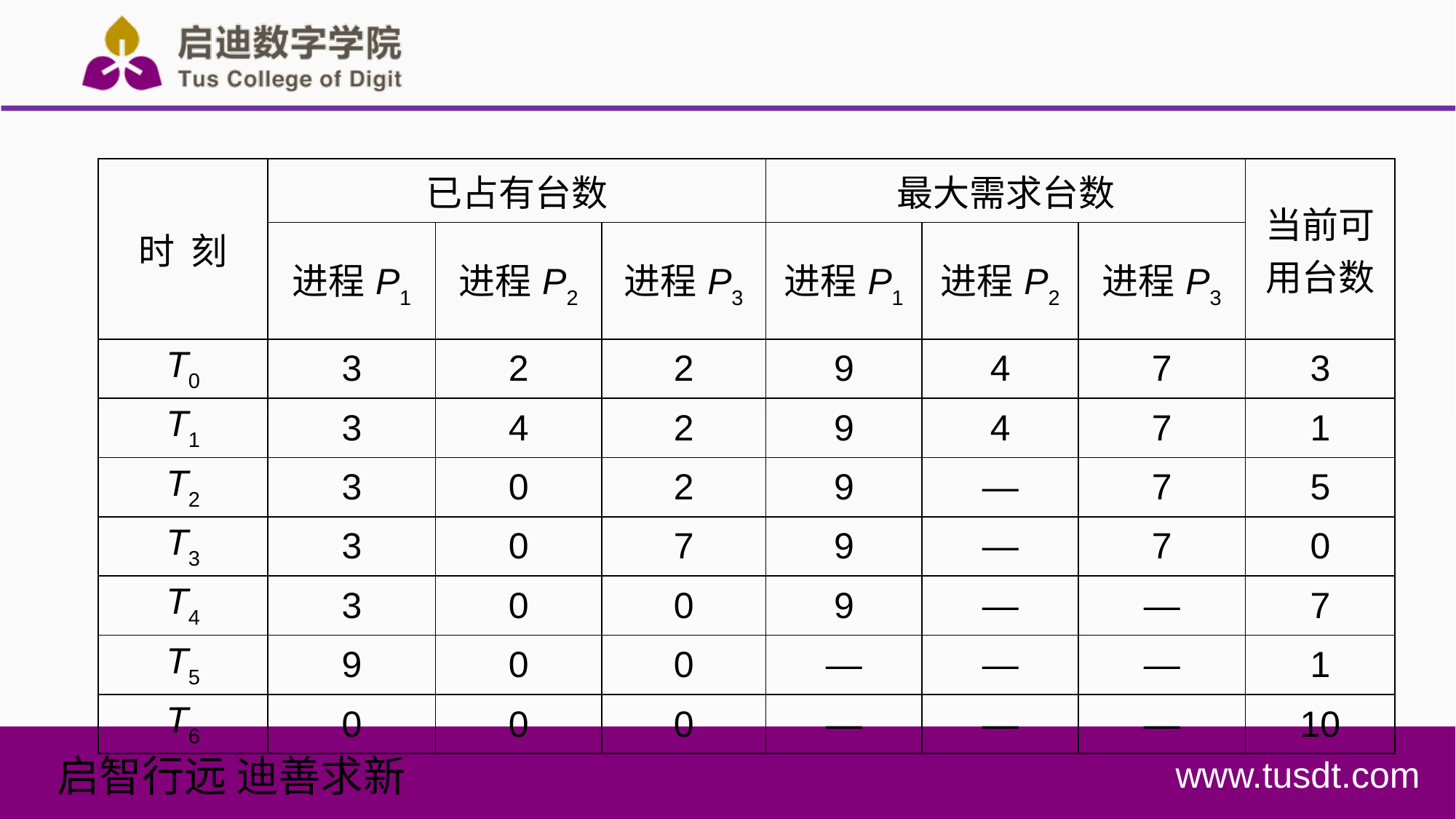

| 时 刻 | 已占有台数 |  |  | 最大需求台数 |  |  | 当前可用台数 |
| --- | --- | --- | --- | --- | --- | --- | --- |
|  | 进程P1 | 进程P2 | 进程P3 | 进程P1 | 进程P2 | 进程P3 |  |
| T0 | 3 | 2 | 2 | 9 | 4 | 7 | 3 |
| T1 | 3 | 4 | 2 | 9 | 4 | 7 | 1 |
| T2 | 3 | 0 | 2 | 9 | — | 7 | 5 |
| T3 | 3 | 0 | 7 | 9 | — | 7 | 0 |
| T4 | 3 | 0 | 0 | 9 | — | — | 7 |
| T5 | 9 | 0 | 0 | — | — | — | 1 |
| T6 | 0 | 0 | 0 | — | — | — | 10 |